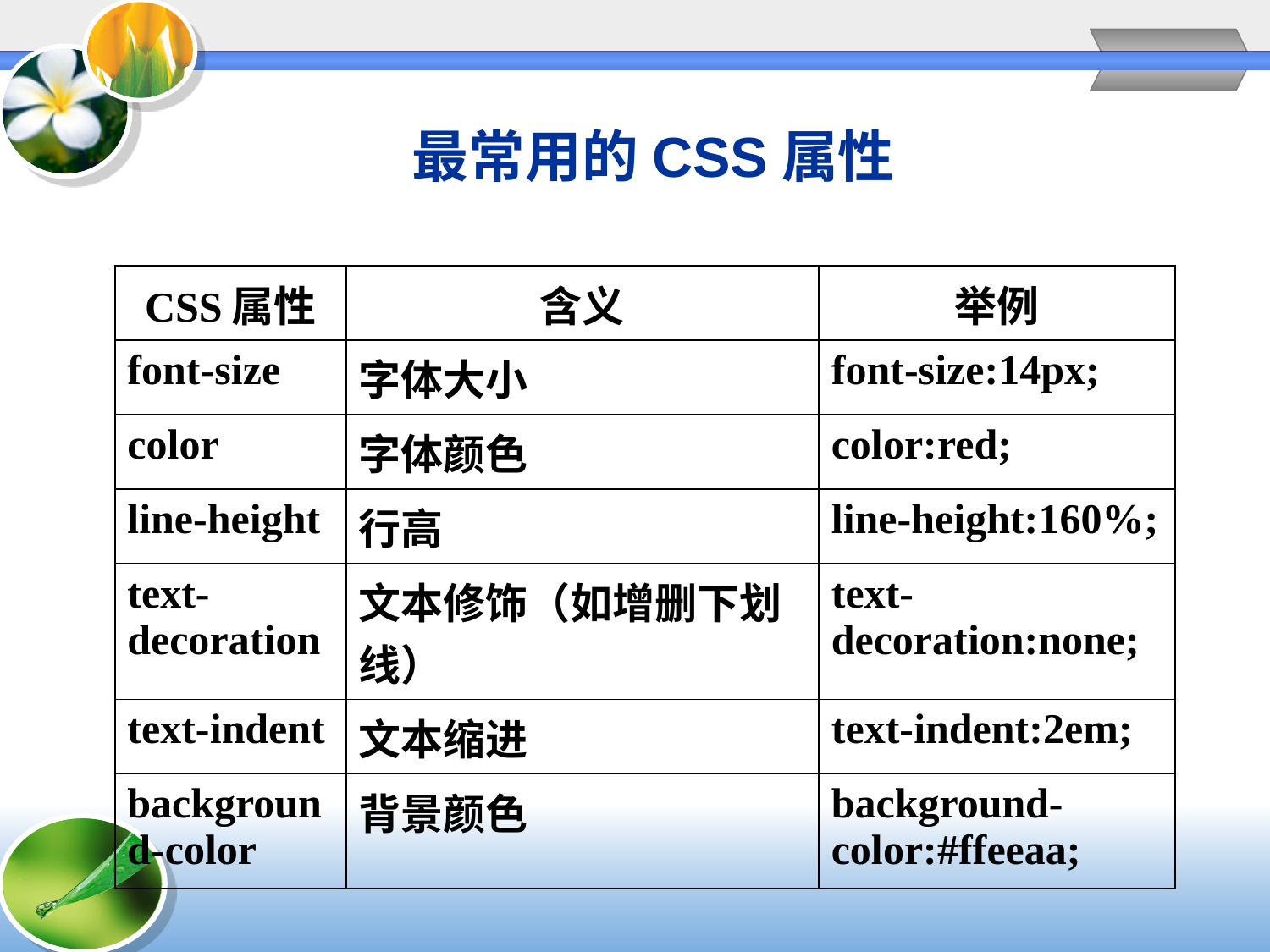

# 最常用的CSS属性
| CSS属性 | 含义 | 举例 |
| --- | --- | --- |
| font-size | 字体大小 | font-size:14px; |
| color | 字体颜色 | color:red; |
| line-height | 行高 | line-height:160%; |
| text-decoration | 文本修饰（如增删下划线） | text-decoration:none; |
| text-indent | 文本缩进 | text-indent:2em; |
| background-color | 背景颜色 | background-color:#ffeeaa; |